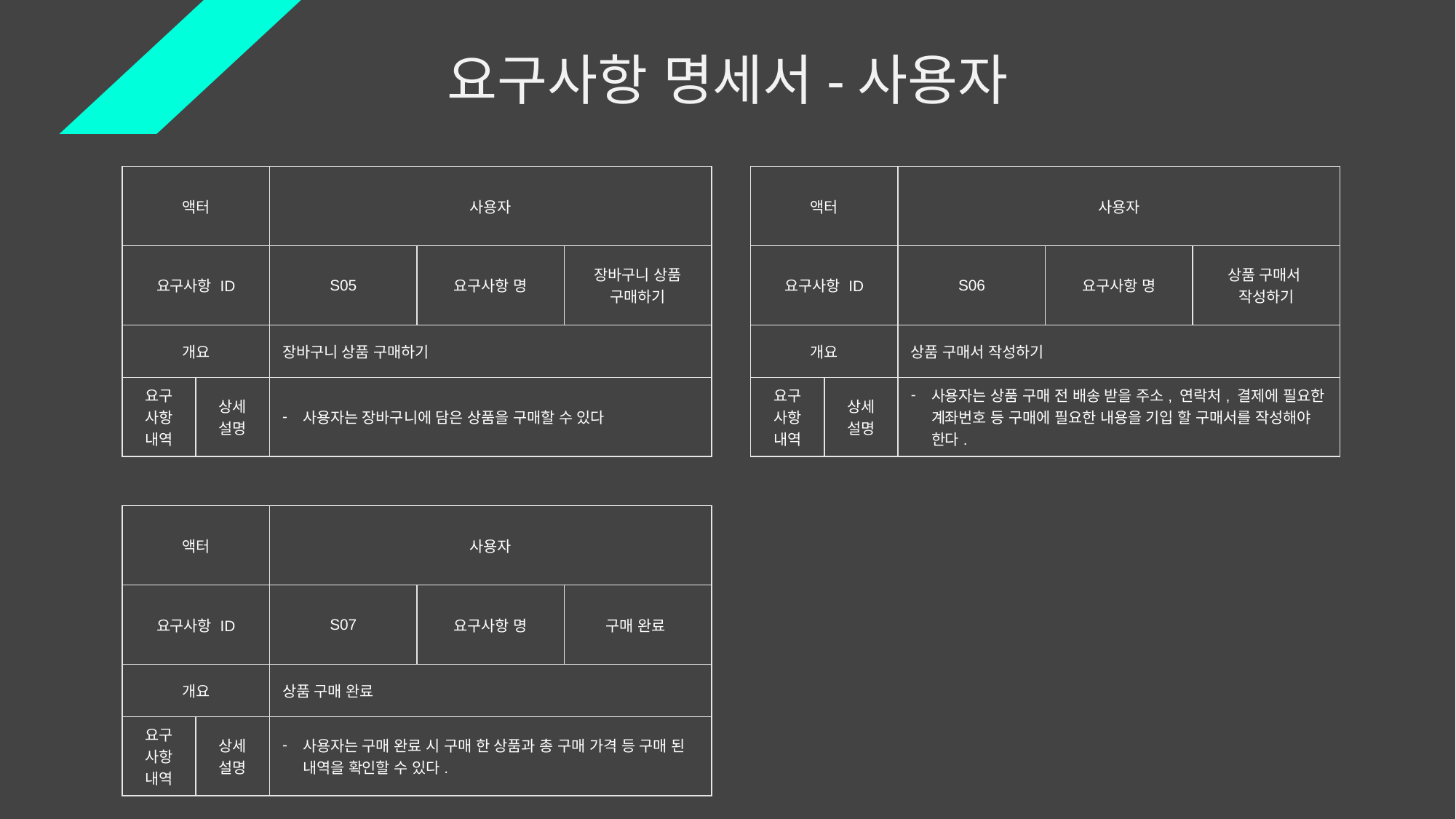

요구사항 명세서-사용자
| 액터 |  | 사용자 |  |  |
| --- | --- | --- | --- | --- |
| 요구사항 ID |  | S06 | 요구사항 명 | 상품 구매서 작성하기 |
| 개요 |  | 상품 구매서 작성하기 |  |  |
| 요구 사항 내역 | 상세 설명 | 사용자는 상품 구매 전 배송 받을 주소, 연락처, 결제에 필요한 계좌번호 등 구매에 필요한 내용을 기입 할 구매서를 작성해야 한다. |  |  |
| 액터 |  | 사용자 |  |  |
| --- | --- | --- | --- | --- |
| 요구사항 ID |  | S05 | 요구사항 명 | 장바구니 상품 구매하기 |
| 개요 |  | 장바구니 상품 구매하기 |  |  |
| 요구 사항 내역 | 상세 설명 | 사용자는 장바구니에 담은 상품을 구매할 수 있다 |  |  |
| 액터 |  | 사용자 |  |  |
| --- | --- | --- | --- | --- |
| 요구사항 ID |  | S07 | 요구사항 명 | 구매 완료 |
| 개요 |  | 상품 구매 완료 |  |  |
| 요구 사항 내역 | 상세 설명 | 사용자는 구매 완료 시 구매 한 상품과 총 구매 가격 등 구매 된 내역을 확인할 수 있다. |  |  |